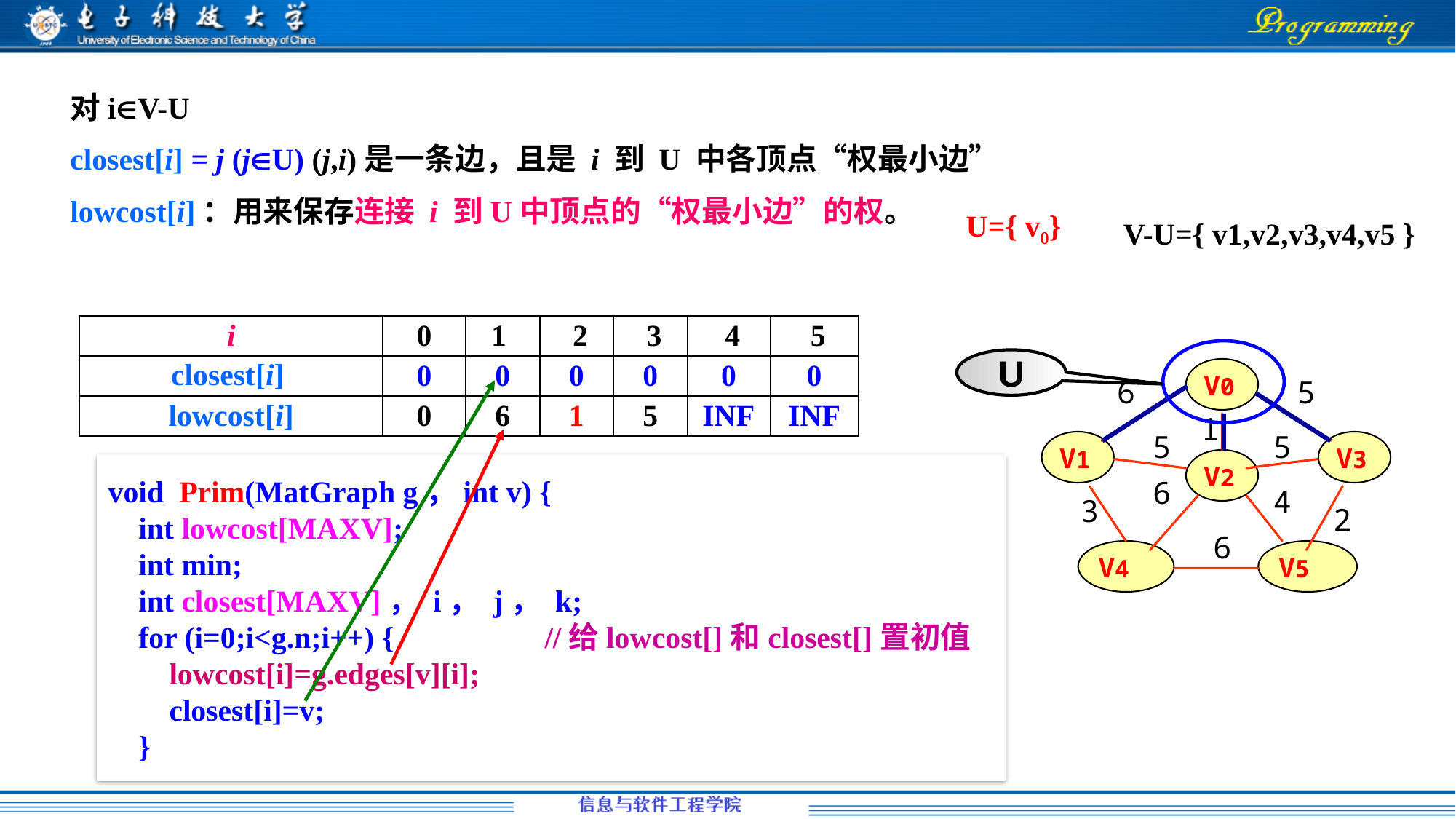

对i∈V-U
closest[i] = j (j∈U) (j,i)是一条边，且是 i 到 U 中各顶点“权最小边”
lowcost[i]：用来保存连接 i 到U中顶点的“权最小边”的权。
U={ v0}
V-U={ v1,v2,v3,v4,v5 }
| i | 0 | 1 | 2 | 3 | 4 | 5 |
| --- | --- | --- | --- | --- | --- | --- |
| closest[i] | 0 | 0 | 0 | 0 | 0 | 0 |
| lowcost[i] | 0 | 6 | 1 | 5 | INF | INF |

U

V0
6
5

1

5
5

V1

V3

V2

6
4
3

2
6

V4

V5

void  Prim(MatGraph g，int v) {
    int lowcost[MAXV];
    int min;
    int closest[MAXV]， i， j， k;
    for (i=0;i<g.n;i++) {		//给lowcost[]和closest[]置初值
        lowcost[i]=g.edges[v][i];
        closest[i]=v;
    }